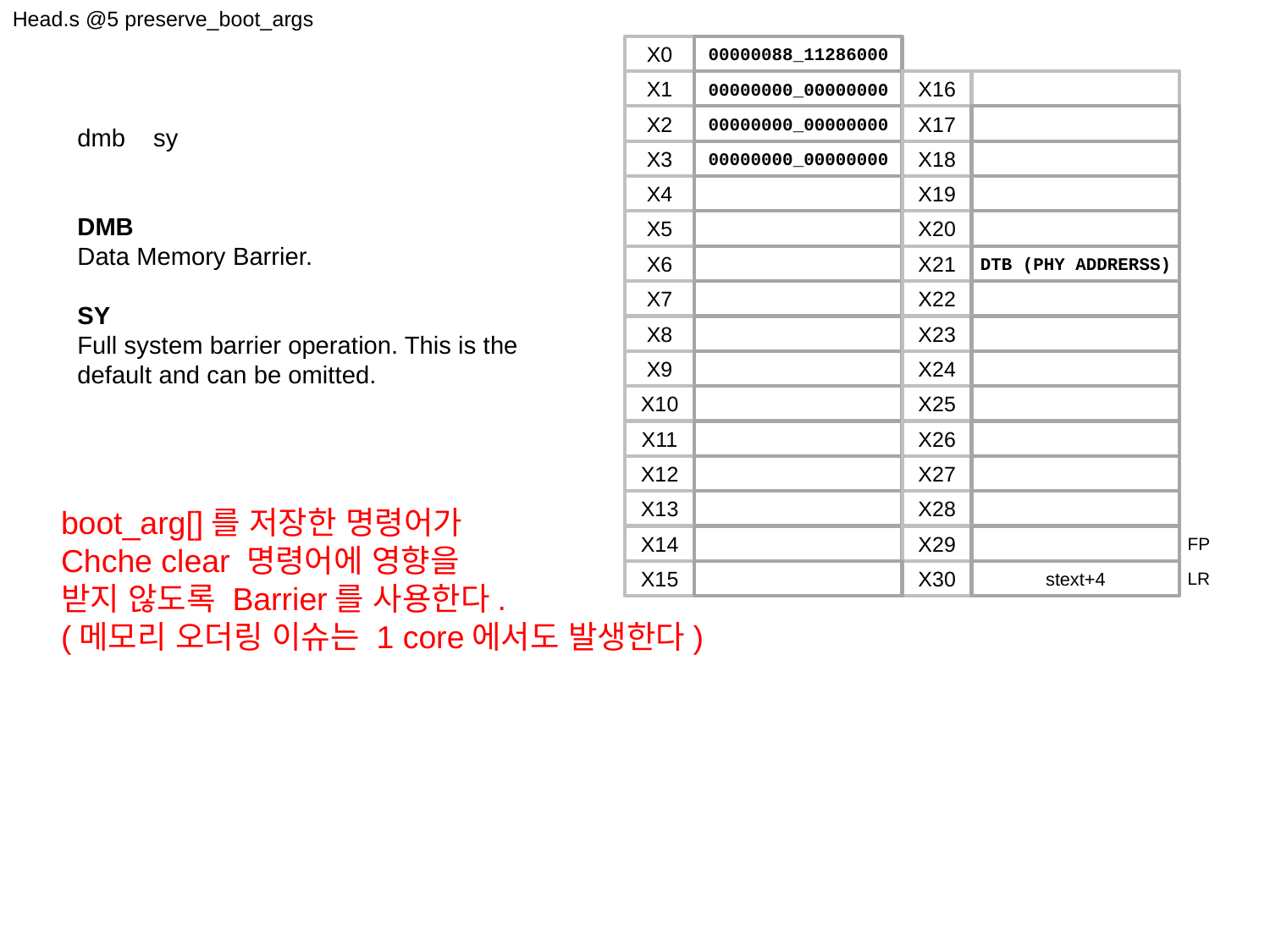

Head.s @5 preserve_boot_args
X0
00000088_11286000
X1
00000000_00000000
X16

X2
00000000_00000000
X17

X3
00000000_00000000
X18

X4

X19

X5

X20

X6

X21
DTB (PHY ADDRERSS)
X7

X22

X8

X23

X9

X24

X10

X25

X11

X26

X12

X27

X13

X28

X14

X29

FP
X15

X30
stext+4
LR
dmb    sy

DMB
Data Memory Barrier.

SY
Full system barrier operation. This is the default and can be omitted.

boot_arg[]를 저장한 명령어가
Chche clear 명령어에 영향을
받지 않도록 Barrier를 사용한다.
(메모리 오더링 이슈는 1 core에서도 발생한다)